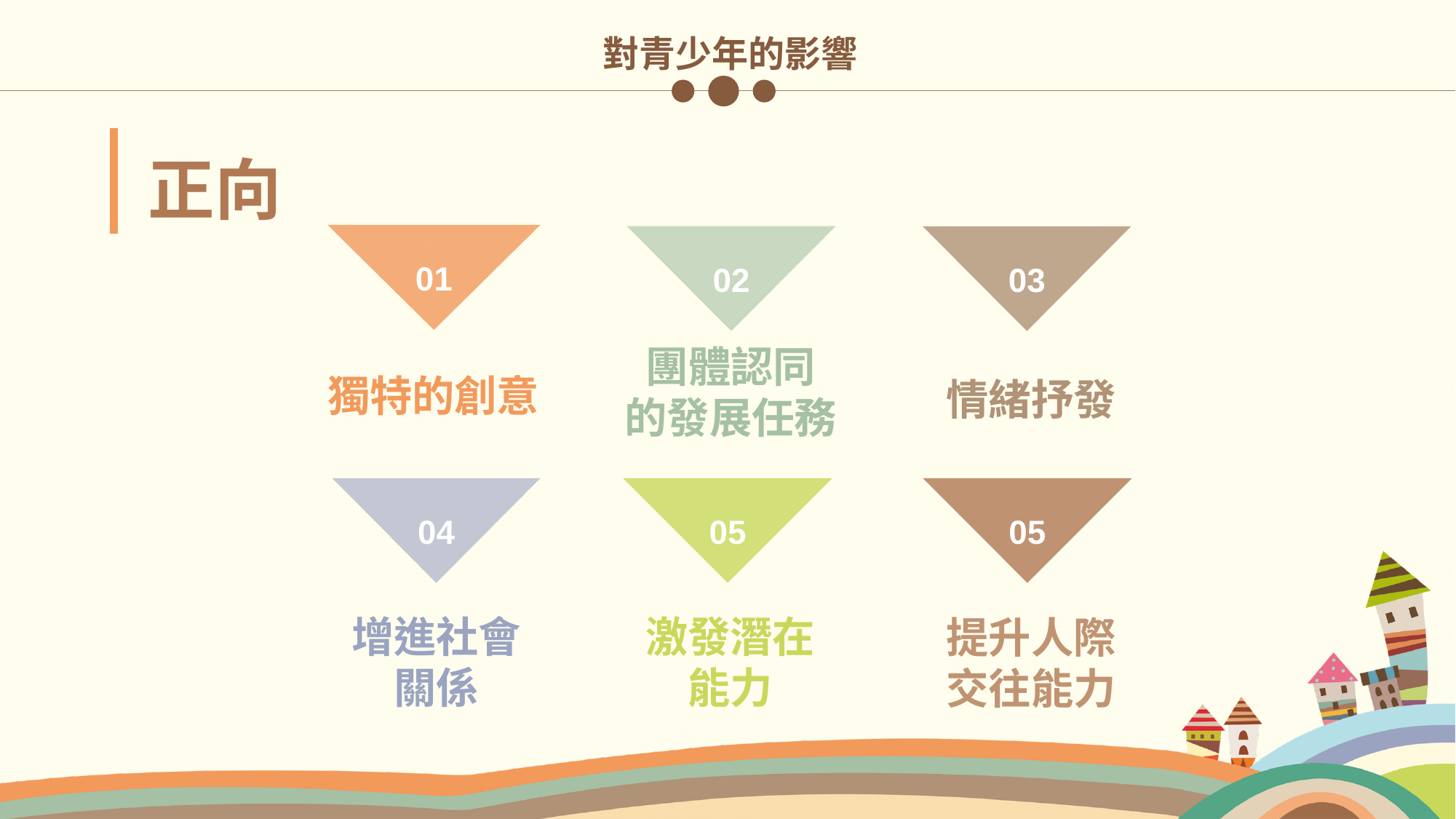

對青少年的影響
正向
01
02
03
團體認同
的發展任務
獨特的創意
情緒抒發
04
05
05
增進社會關係
激發潛在能力
提升人際交往能力